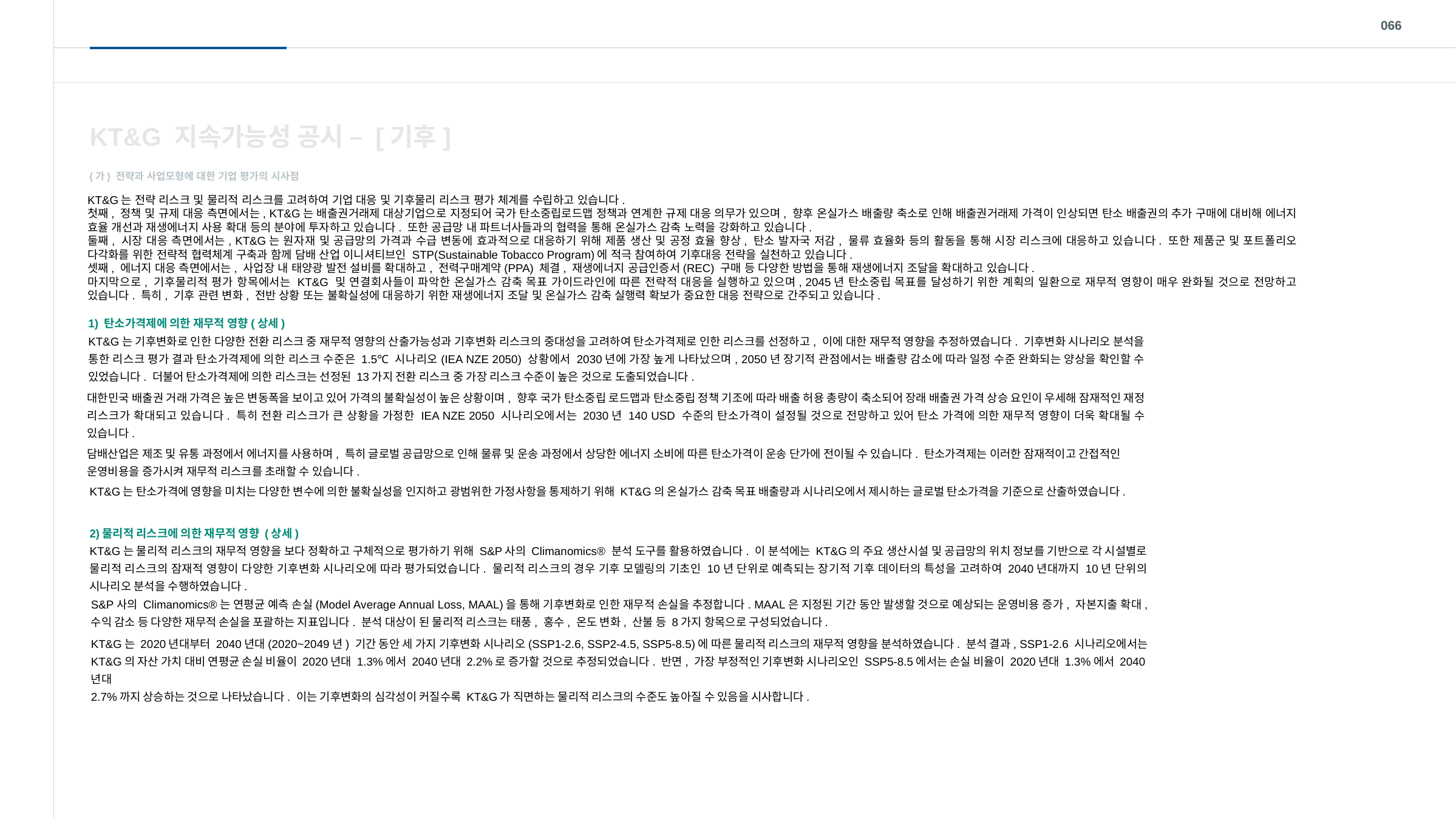

066
KT&G 지속가능성 공시 – [기후]
(가) 전략과 사업모형에 대한 기업 평가의 시사점
KT&G는 전략 리스크 및 물리적 리스크를 고려하여 기업 대응 및 기후물리 리스크 평가 체계를 수립하고 있습니다.
첫째, 정책 및 규제 대응 측면에서는, KT&G는 배출권거래제 대상기업으로 지정되어 국가 탄소중립로드맵 정책과 연계한 규제 대응 의무가 있으며, 향후 온실가스 배출량 축소로 인해 배출권거래제 가격이 인상되면 탄소 배출권의 추가 구매에 대비해 에너지 효율 개선과 재생에너지 사용 확대 등의 분야에 투자하고 있습니다. 또한 공급망 내 파트너사들과의 협력을 통해 온실가스 감축 노력을 강화하고 있습니다.
둘째, 시장 대응 측면에서는, KT&G는 원자재 및 공급망의 가격과 수급 변동에 효과적으로 대응하기 위해 제품 생산 및 공정 효율 향상, 탄소 발자국 저감, 물류 효율화 등의 활동을 통해 시장 리스크에 대응하고 있습니다. 또한 제품군 및 포트폴리오 다각화를 위한 전략적 협력체계 구축과 함께 담배 산업 이니셔티브인 STP(Sustainable Tobacco Program)에 적극 참여하여 기후대응 전략을 실천하고 있습니다.
셋째, 에너지 대응 측면에서는, 사업장 내 태양광 발전 설비를 확대하고, 전력구매계약(PPA) 체결, 재생에너지 공급인증서(REC) 구매 등 다양한 방법을 통해 재생에너지 조달을 확대하고 있습니다.
마지막으로, 기후물리적 평가 항목에서는 KT&G 및 연결회사들이 파악한 온실가스 감축 목표 가이드라인에 따른 전략적 대응을 실행하고 있으며, 2045년 탄소중립 목표를 달성하기 위한 계획의 일환으로 재무적 영향이 매우 완화될 것으로 전망하고 있습니다. 특히, 기후 관련 변화, 전반 상황 또는 불확실성에 대응하기 위한 재생에너지 조달 및 온실가스 감축 실행력 확보가 중요한 대응 전략으로 간주되고 있습니다.

1) 탄소가격제에 의한 재무적 영향(상세)
KT&G는 기후변화로 인한 다양한 전환 리스크 중 재무적 영향의 산출가능성과 기후변화 리스크의 중대성을 고려하여 탄소가격제로 인한 리스크를 선정하고, 이에 대한 재무적 영향을 추정하였습니다. 기후변화 시나리오 분석을 통한 리스크 평가 결과 탄소가격제에 의한 리스크 수준은 1.5℃ 시나리오(IEA NZE 2050) 상황에서 2030년에 가장 높게 나타났으며, 2050년 장기적 관점에서는 배출량 감소에 따라 일정 수준 완화되는 양상을 확인할 수 있었습니다. 더불어 탄소가격제에 의한 리스크는 선정된 13가지 전환 리스크 중 가장 리스크 수준이 높은 것으로 도출되었습니다.
대한민국 배출권 거래 가격은 높은 변동폭을 보이고 있어 가격의 불확실성이 높은 상황이며, 향후 국가 탄소중립 로드맵과 탄소중립 정책 기조에 따라 배출 허용 총량이 축소되어 장래 배출권 가격 상승 요인이 우세해 잠재적인 재정 리스크가 확대되고 있습니다. 특히 전환 리스크가 큰 상황을 가정한 IEA NZE 2050 시나리오에서는 2030년 140 USD 수준의 탄소가격이 설정될 것으로 전망하고 있어 탄소 가격에 의한 재무적 영향이 더욱 확대될 수 있습니다.
담배산업은 제조 및 유통 과정에서 에너지를 사용하며, 특히 글로벌 공급망으로 인해 물류 및 운송 과정에서 상당한 에너지 소비에 따른 탄소가격이 운송 단가에 전이될 수 있습니다. 탄소가격제는 이러한 잠재적이고 간접적인 운영비용을 증가시켜 재무적 리스크를 초래할 수 있습니다.
KT&G는 탄소가격에 영향을 미치는 다양한 변수에 의한 불확실성을 인지하고 광범위한 가정사항을 통제하기 위해 KT&G의 온실가스 감축 목표 배출량과 시나리오에서 제시하는 글로벌 탄소가격을 기준으로 산출하였습니다.
2)물리적 리스크에 의한 재무적 영향 (상세)
KT&G는 물리적 리스크의 재무적 영향을 보다 정확하고 구체적으로 평가하기 위해 S&P사의 Climanomics® 분석 도구를 활용하였습니다. 이 분석에는 KT&G의 주요 생산시설 및 공급망의 위치 정보를 기반으로 각 시설별로 물리적 리스크의 잠재적 영향이 다양한 기후변화 시나리오에 따라 평가되었습니다. 물리적 리스크의 경우 기후 모델링의 기초인 10년 단위로 예측되는 장기적 기후 데이터의 특성을 고려하여 2040년대까지 10년 단위의 시나리오 분석을 수행하였습니다.
S&P사의 Climanomics®는 연평균 예측 손실(Model Average Annual Loss, MAAL)을 통해 기후변화로 인한 재무적 손실을 추정합니다. MAAL은 지정된 기간 동안 발생할 것으로 예상되는 운영비용 증가, 자본지출 확대, 수익 감소 등 다양한 재무적 손실을 포괄하는 지표입니다. 분석 대상이 된 물리적 리스크는 태풍, 홍수, 온도 변화, 산불 등 8가지 항목으로 구성되었습니다.
KT&G는 2020년대부터 2040년대(2020~2049년) 기간 동안 세 가지 기후변화 시나리오(SSP1-2.6, SSP2-4.5, SSP5-8.5)에 따른 물리적 리스크의 재무적 영향을 분석하였습니다. 분석 결과, SSP1-2.6 시나리오에서는 KT&G의 자산 가치 대비 연평균 손실 비율이 2020년대 1.3%에서 2040년대 2.2%로 증가할 것으로 추정되었습니다. 반면, 가장 부정적인 기후변화 시나리오인 SSP5-8.5에서는 손실 비율이 2020년대 1.3%에서 2040년대
2.7%까지 상승하는 것으로 나타났습니다. 이는 기후변화의 심각성이 커질수록 KT&G가 직면하는 물리적 리스크의 수준도 높아질 수 있음을 시사합니다.